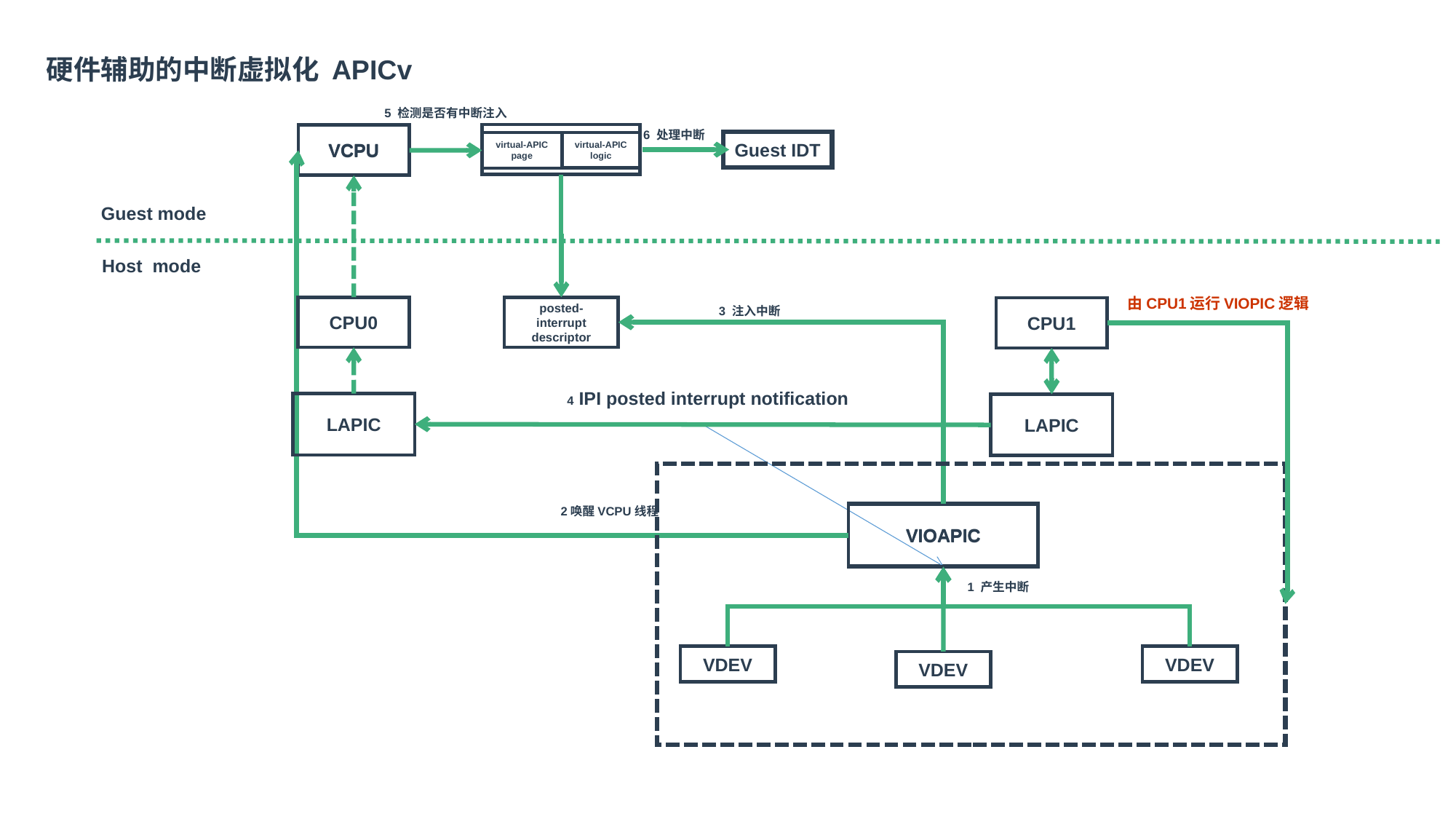

硬件辅助的中断虚拟化 APICv
5 检测是否有中断注入
6 处理中断
VCPU

VCPU
Guest IDT
virtual-APIC
logic
virtual-APIC page
Guest mode
Host  mode
由CPU1运行VIOPIC逻辑
CPU0
posted-interrupt
descriptor
3 注入中断
CPU1
4 IPI posted interrupt notification
LAPIC
LAPIC

2唤醒VCPU线程
VIOAPIC
VIOAPIC
1 产生中断
VDEV
VDEV
VDEV